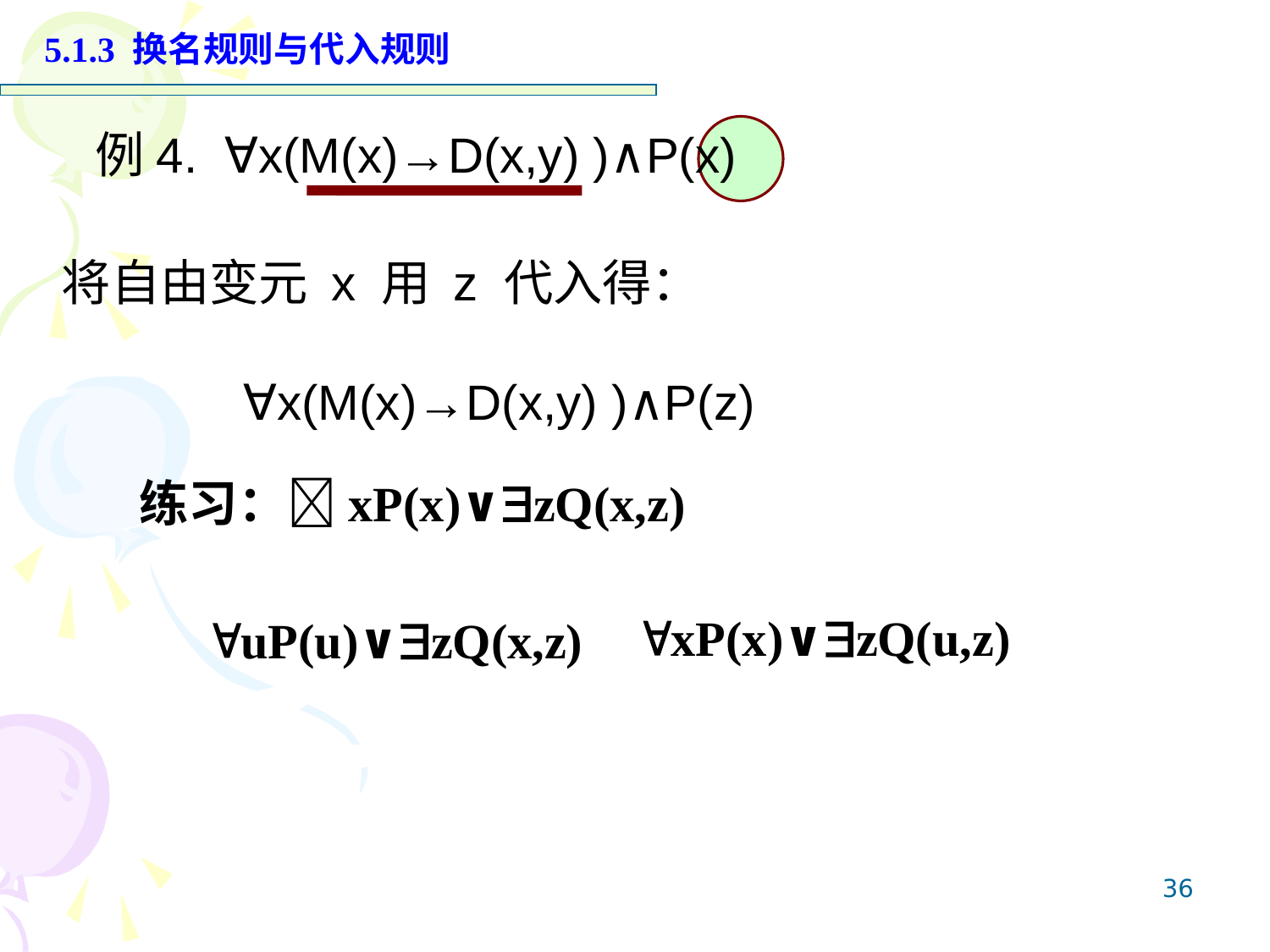

5.1.3 换名规则与代入规则

例4.  ∀x(M(x)→D(x,y) )∧P(x)

将自由变元 x 用 z 代入得：
∀x(M(x)→D(x,y) )∧P(z)
练习：∀xP(x)∨∃zQ(x,z)
∀xP(x)∨∃zQ(u,z)
∀uP(u)∨∃zQ(x,z)
36